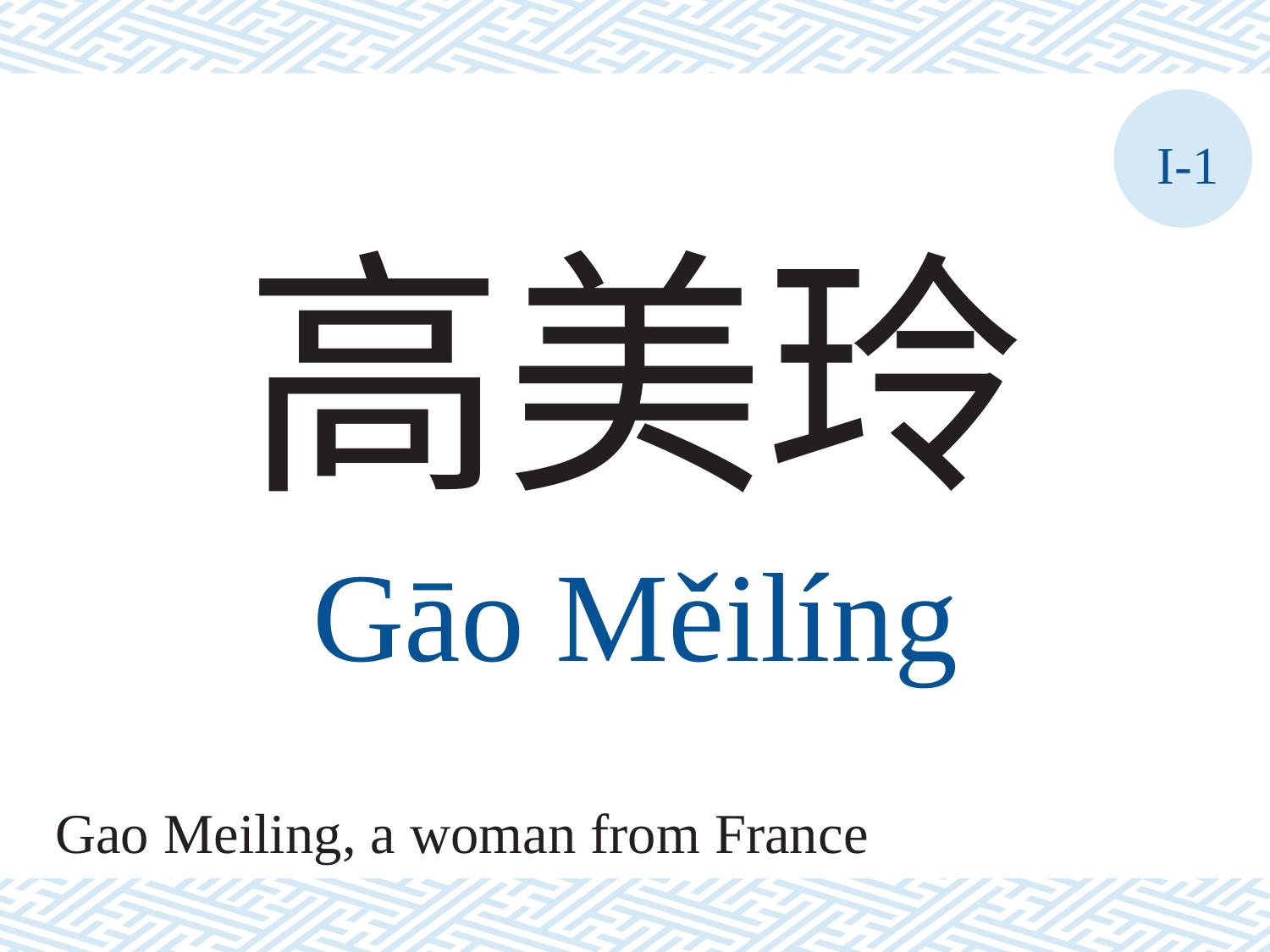

I-1
高美玲
Gāo	Měilíng
Gao Meiling, a woman from France